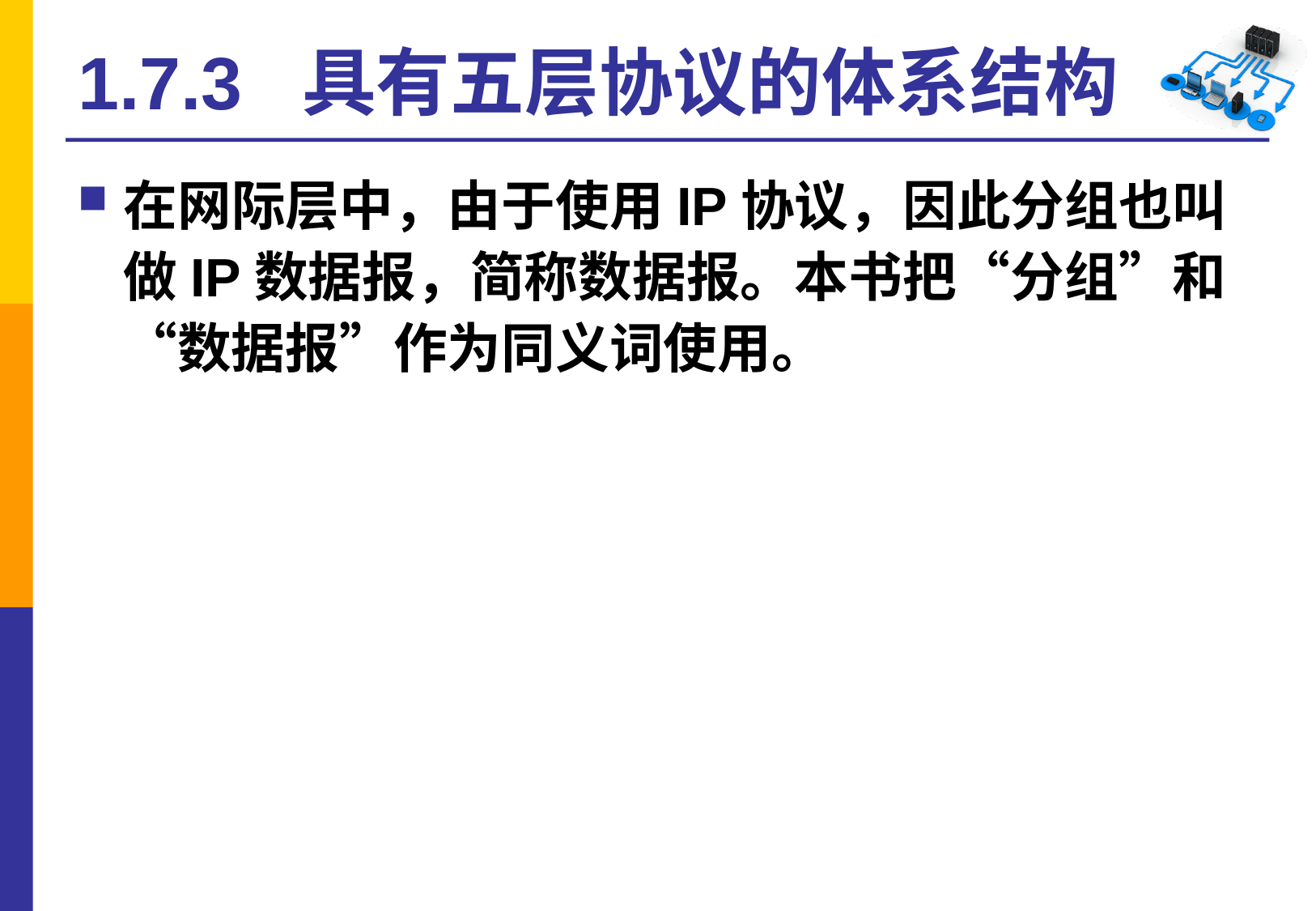

# 1.7.3  具有五层协议的体系结构
在网际层中，由于使用IP协议，因此分组也叫做IP数据报，简称数据报。本书把“分组”和“数据报”作为同义词使用。